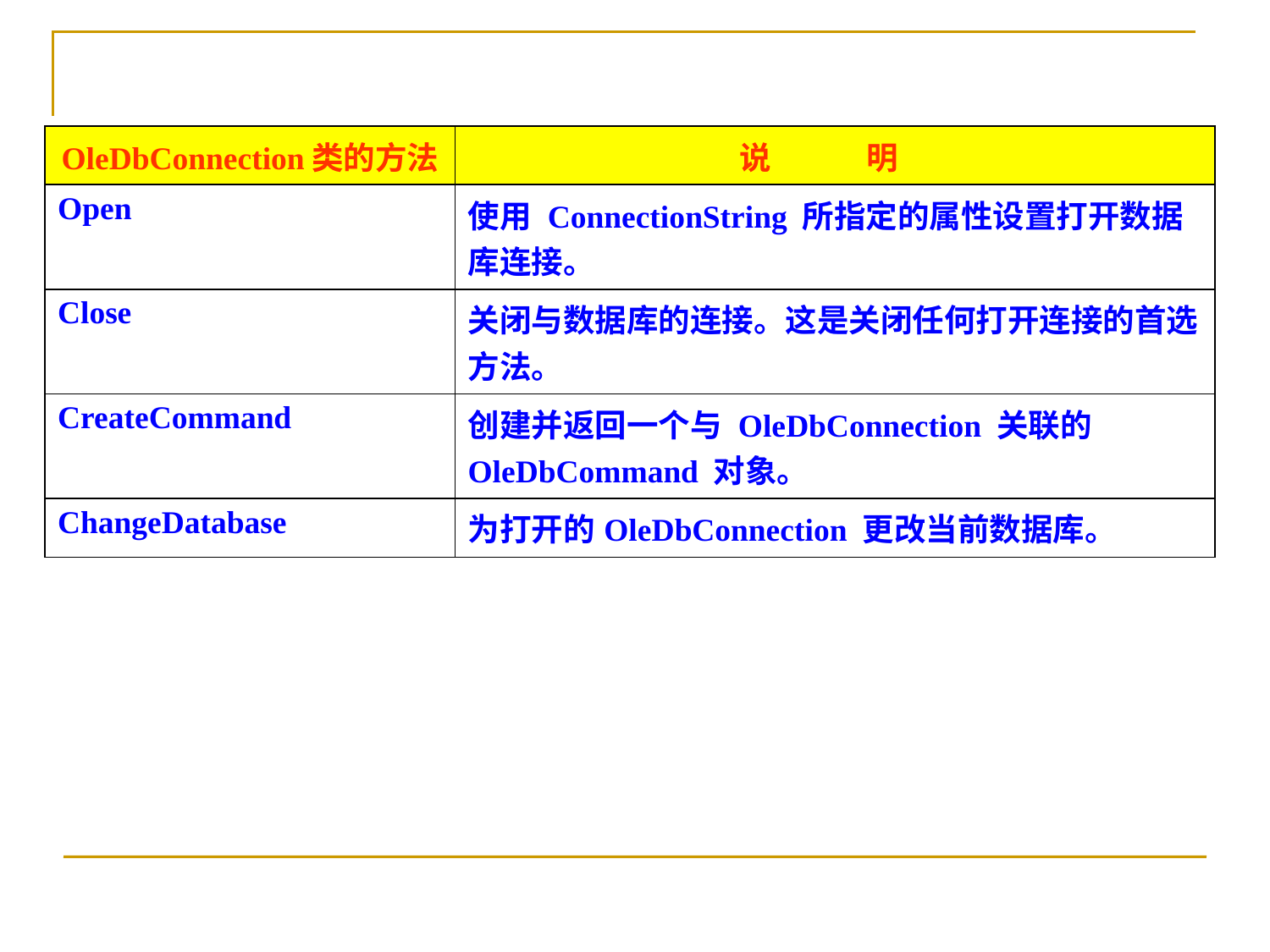

| OleDbConnection类的方法 | 说　　　明 |
| --- | --- |
| Open | 使用 ConnectionString 所指定的属性设置打开数据库连接。 |
| Close | 关闭与数据库的连接。这是关闭任何打开连接的首选方法。 |
| CreateCommand | 创建并返回一个与 OleDbConnection 关联的OleDbCommand 对象。 |
| ChangeDatabase | 为打开的OleDbConnection 更改当前数据库。 |